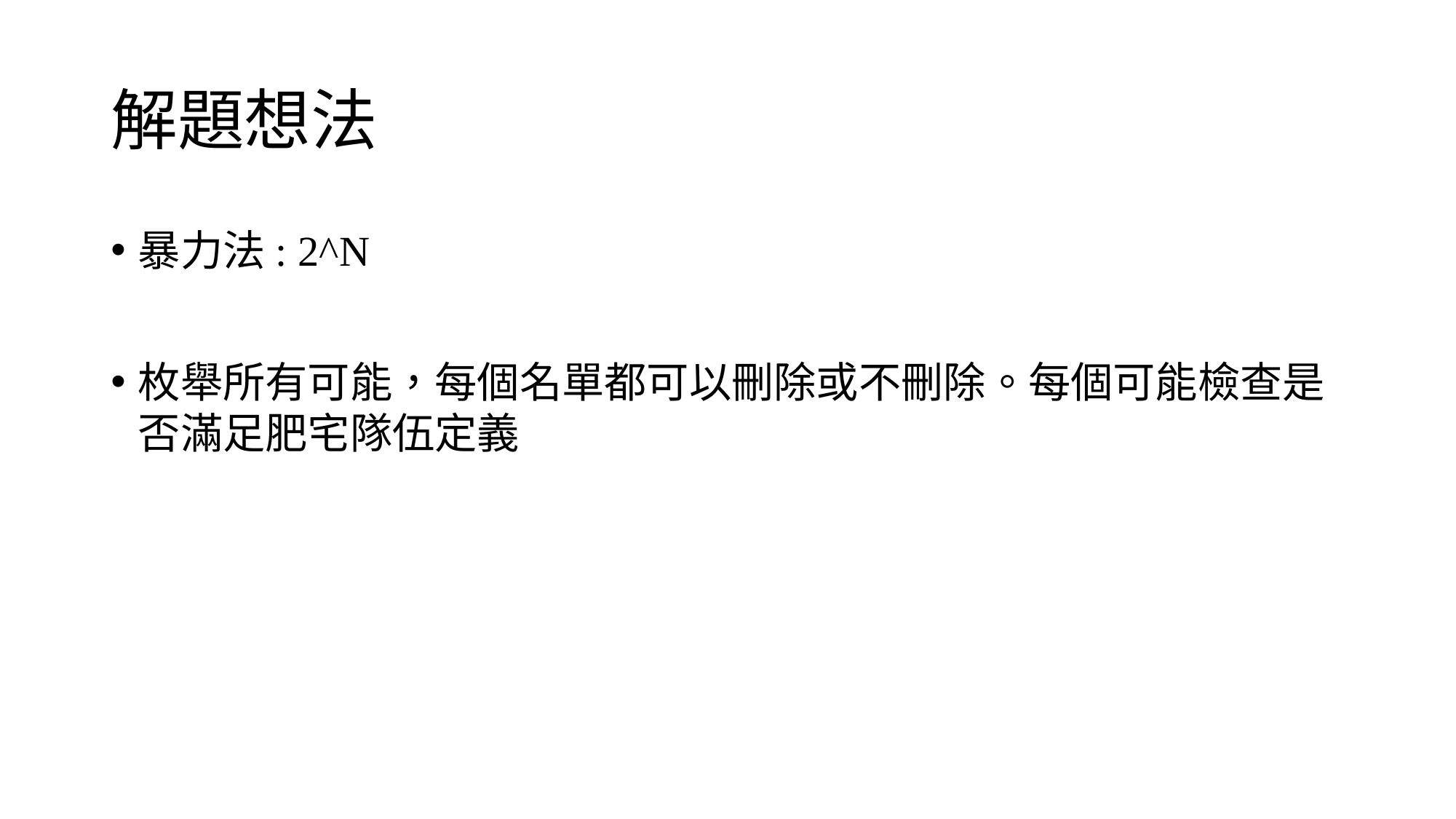

# 解題想法
暴力法: 2^N

枚舉所有可能，每個名單都可以刪除或不刪除。每個可能檢查是否滿足肥宅隊伍定義